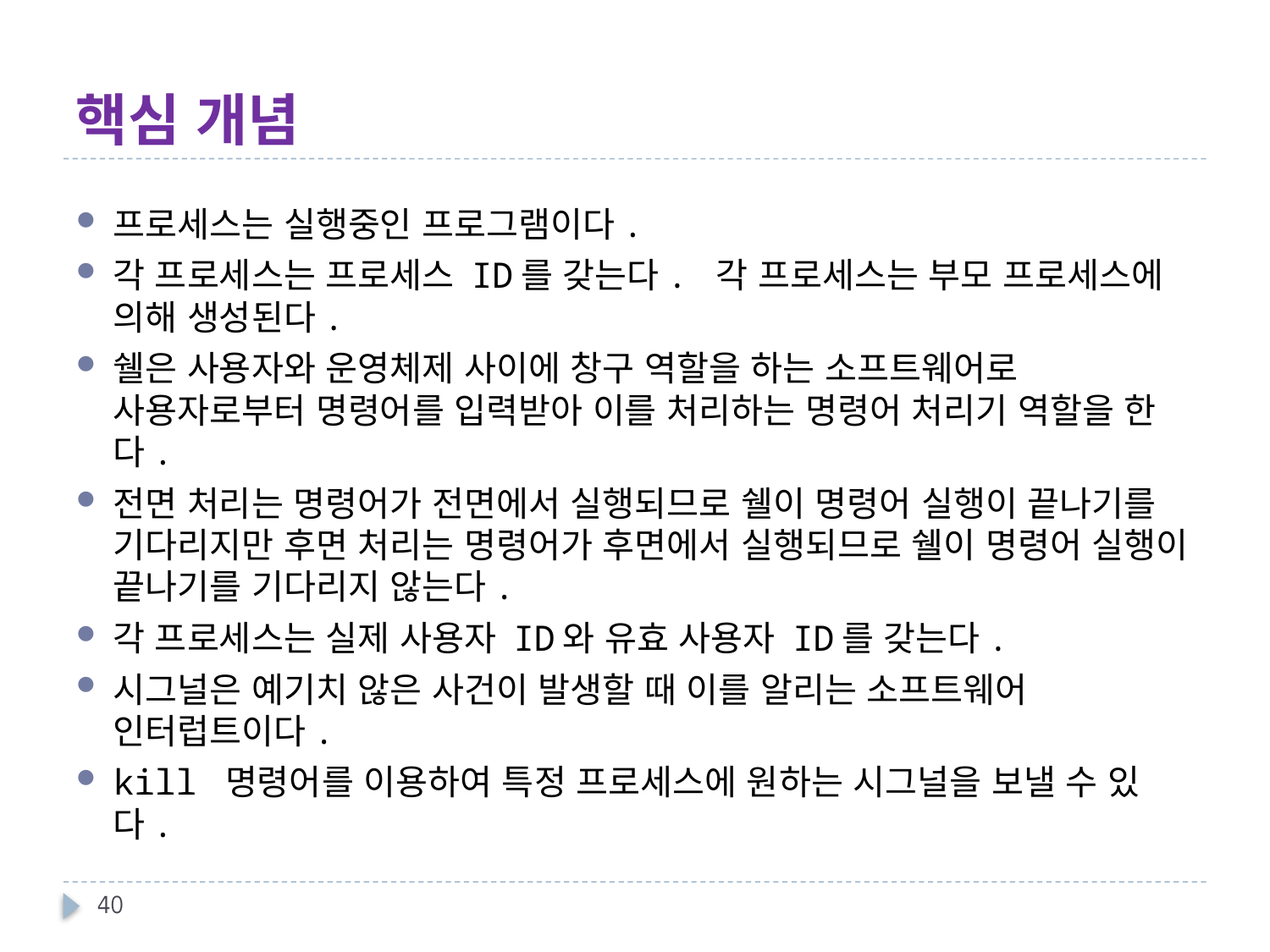

# 핵심 개념
프로세스는 실행중인 프로그램이다.
각 프로세스는 프로세스 ID를 갖는다. 각 프로세스는 부모 프로세스에 의해 생성된다.
쉘은 사용자와 운영체제 사이에 창구 역할을 하는 소프트웨어로 사용자로부터 명령어를 입력받아 이를 처리하는 명령어 처리기 역할을 한다.
전면 처리는 명령어가 전면에서 실행되므로 쉘이 명령어 실행이 끝나기를 기다리지만 후면 처리는 명령어가 후면에서 실행되므로 쉘이 명령어 실행이 끝나기를 기다리지 않는다.
각 프로세스는 실제 사용자 ID와 유효 사용자 ID를 갖는다.
시그널은 예기치 않은 사건이 발생할 때 이를 알리는 소프트웨어 인터럽트이다.
kill 명령어를 이용하여 특정 프로세스에 원하는 시그널을 보낼 수 있다.

40